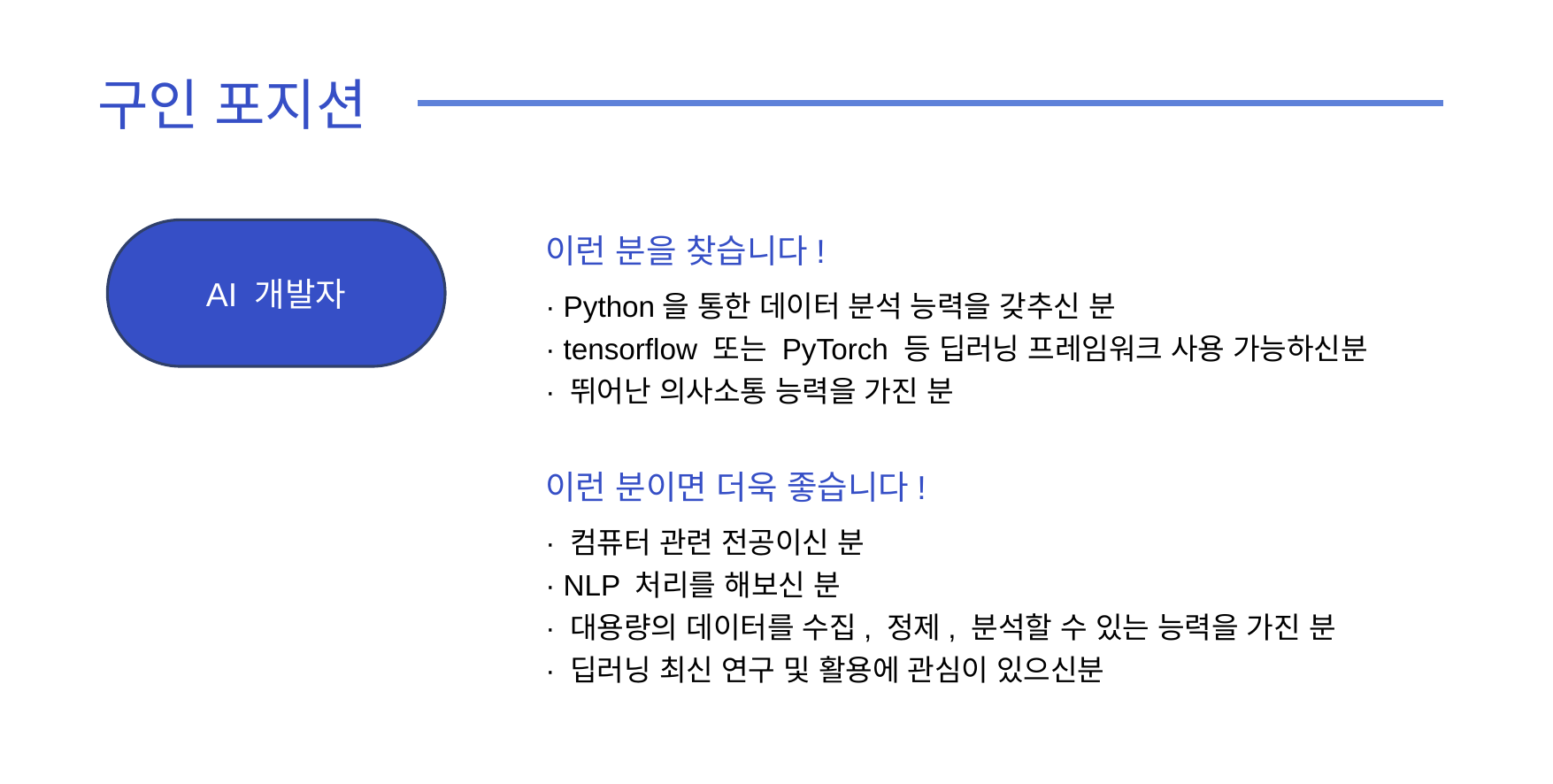

구인 포지션
AI 개발자
이런 분을 찾습니다!

· Python을 통한 데이터 분석 능력을 갖추신 분
· tensorflow 또는 PyTorch 등 딥러닝 프레임워크 사용 가능하신분
· 뛰어난 의사소통 능력을 가진 분
이런 분이면 더욱 좋습니다!

· 컴퓨터 관련 전공이신 분
· NLP 처리를 해보신 분
· 대용량의 데이터를 수집, 정제, 분석할 수 있는 능력을 가진 분
· 딥러닝 최신 연구 및 활용에 관심이 있으신분